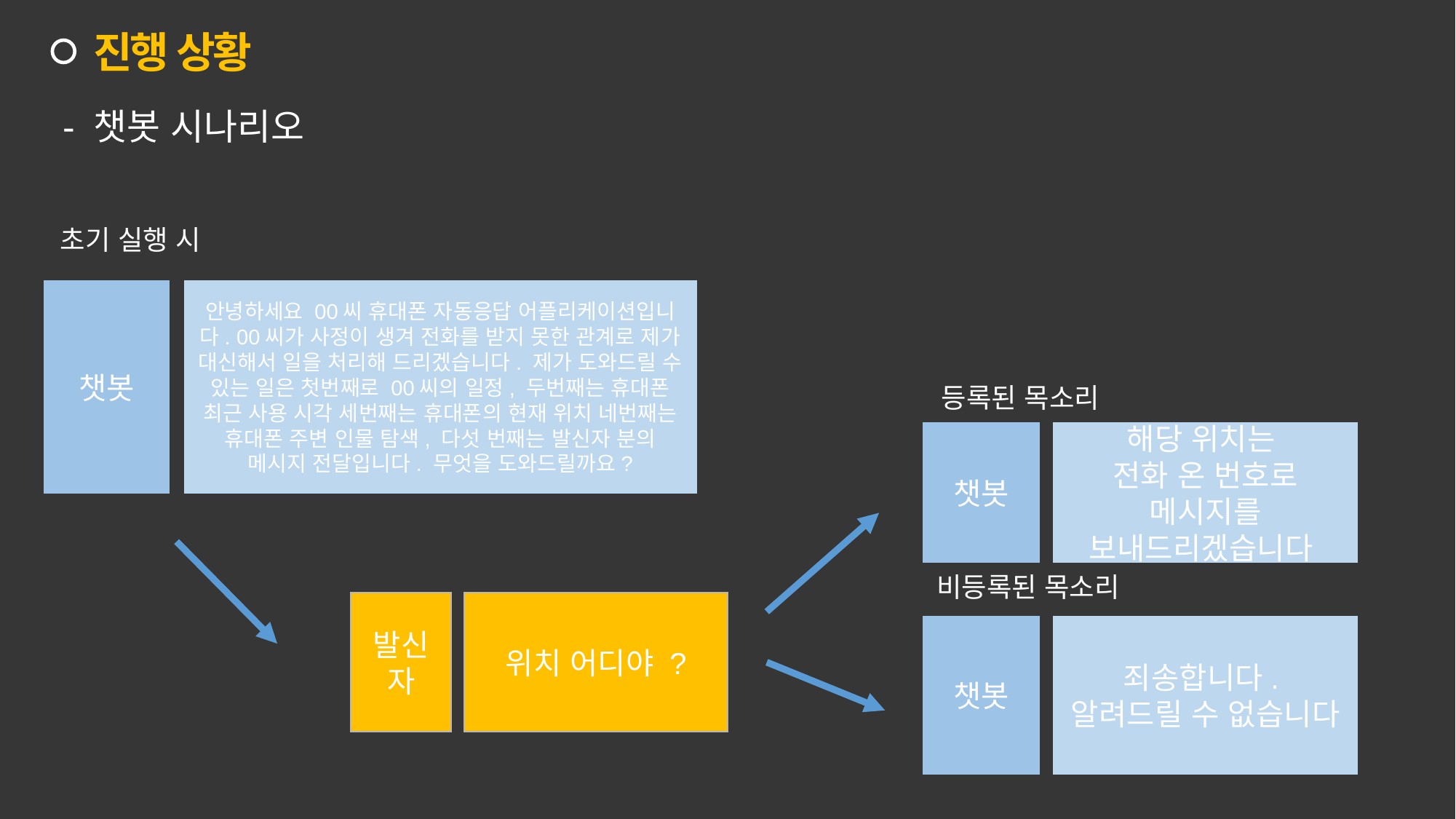

진행 상황

- 챗봇 시나리오
초기 실행 시
챗봇
안녕하세요 00씨 휴대폰 자동응답 어플리케이션입니다. 00씨가 사정이 생겨 전화를 받지 못한 관계로 제가 대신해서 일을 처리해 드리겠습니다. 제가 도와드릴 수 있는 일은 첫번째로 00씨의 일정, 두번째는 휴대폰 최근 사용 시각 세번째는 휴대폰의 현재 위치 네번째는 휴대폰 주변 인물 탐색, 다섯 번째는 발신자 분의 메시지 전달입니다. 무엇을 도와드릴까요?
등록된 목소리
챗봇
해당 위치는
전화 온 번호로 메시지를 보내드리겠습니다
비등록된 목소리
발신자
위치 어디야 ?
챗봇
죄송합니다.
알려드릴 수 없습니다